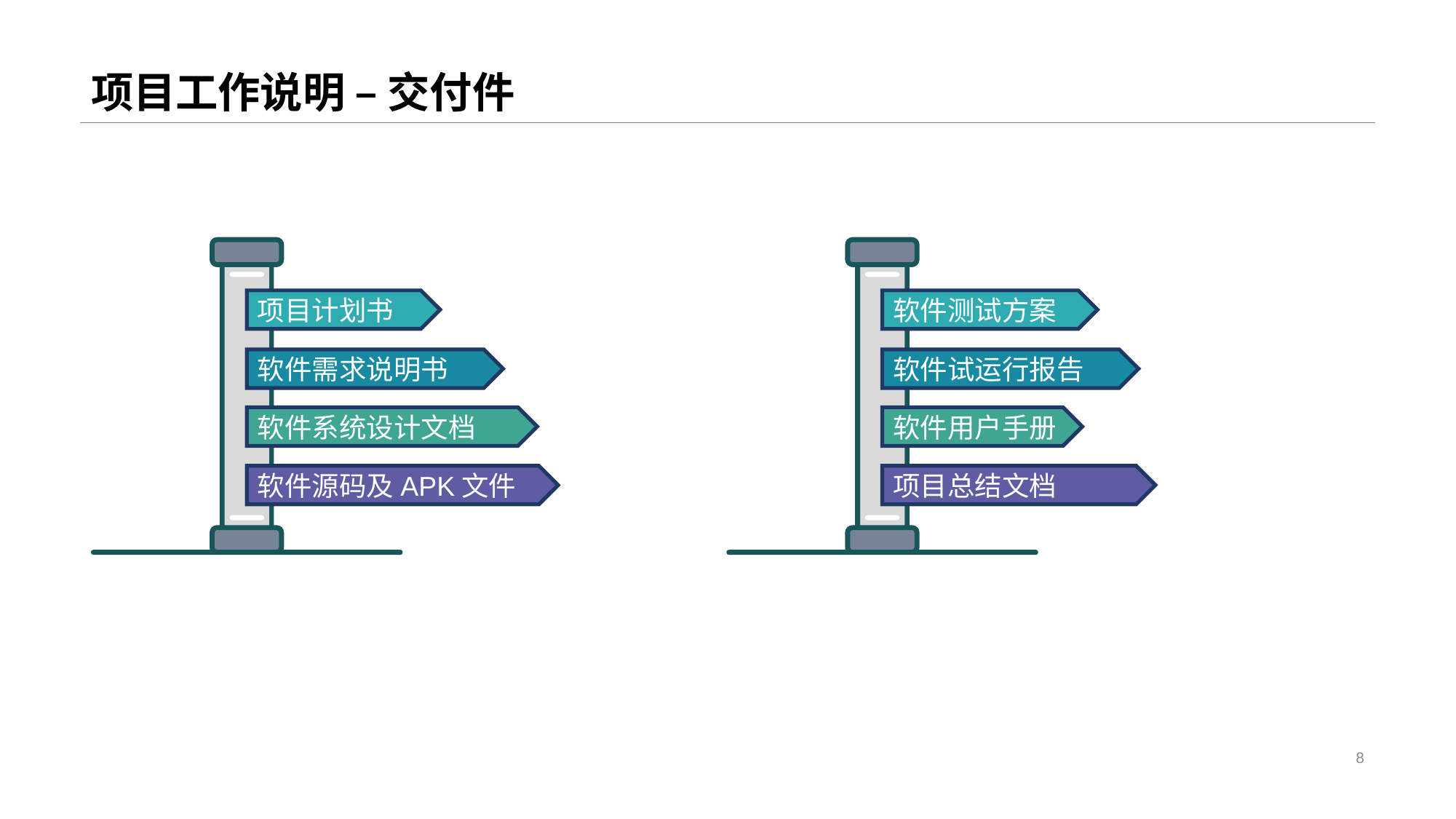

# 项目工作说明 – 交付件

项目计划书

软件需求说明书

软件系统设计文档

软件源码及APK文件

软件测试方案

软件试运行报告

软件用户手册

项目总结文档
8